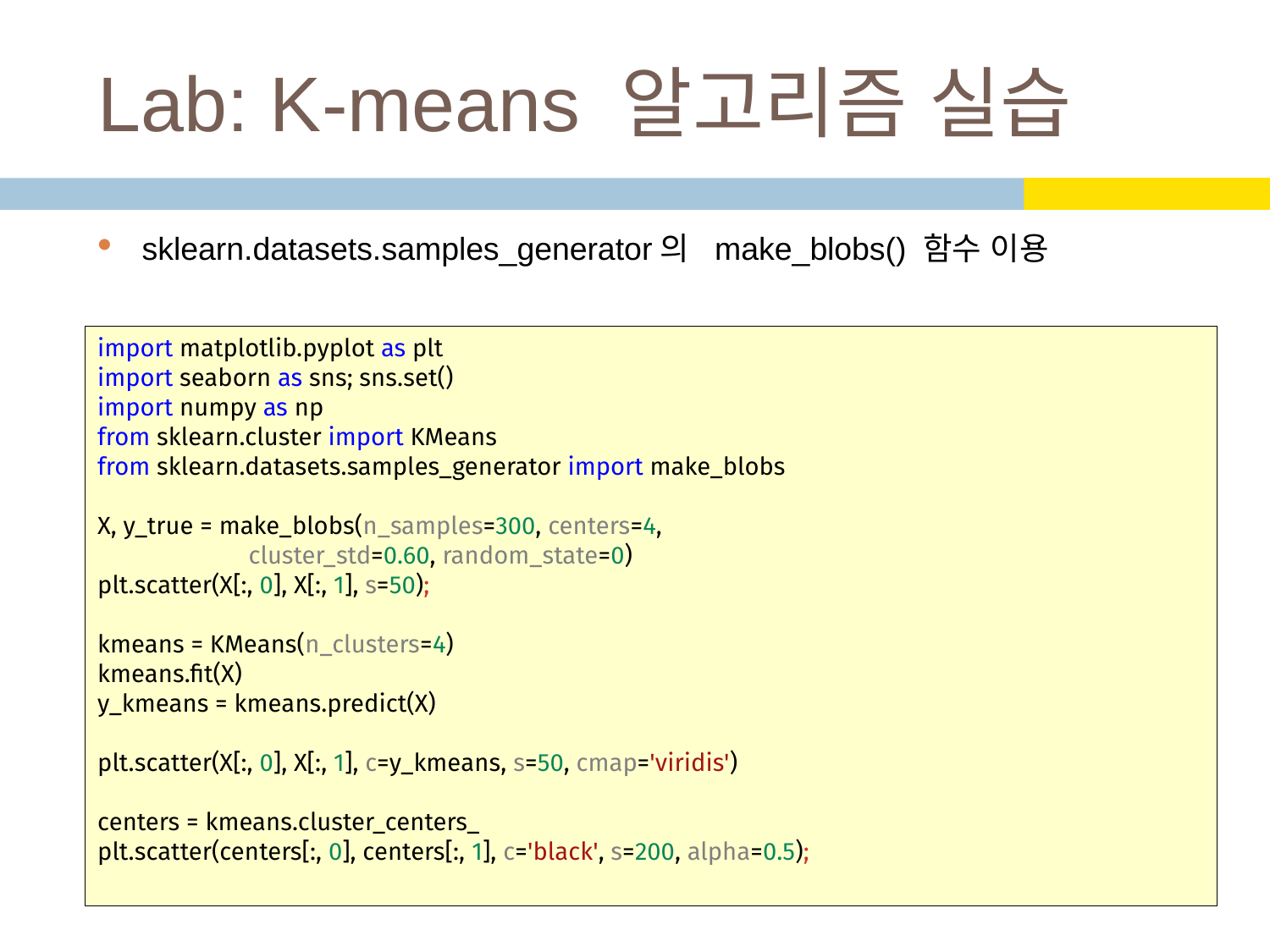

# Lab: K-means 알고리즘 실습
sklearn.datasets.samples_generator의  make_blobs() 함수 이용

import matplotlib.pyplot as plt
import seaborn as sns; sns.set()
import numpy as np
from sklearn.cluster import KMeans
from sklearn.datasets.samples_generator import make_blobs
X, y_true = make_blobs(n_samples=300, centers=4,
                       cluster_std=0.60, random_state=0)
plt.scatter(X[:, 0], X[:, 1], s=50);
kmeans = KMeans(n_clusters=4)
kmeans.fit(X)
y_kmeans = kmeans.predict(X)
plt.scatter(X[:, 0], X[:, 1], c=y_kmeans, s=50, cmap='viridis')
centers = kmeans.cluster_centers_
plt.scatter(centers[:, 0], centers[:, 1], c='black', s=200, alpha=0.5);